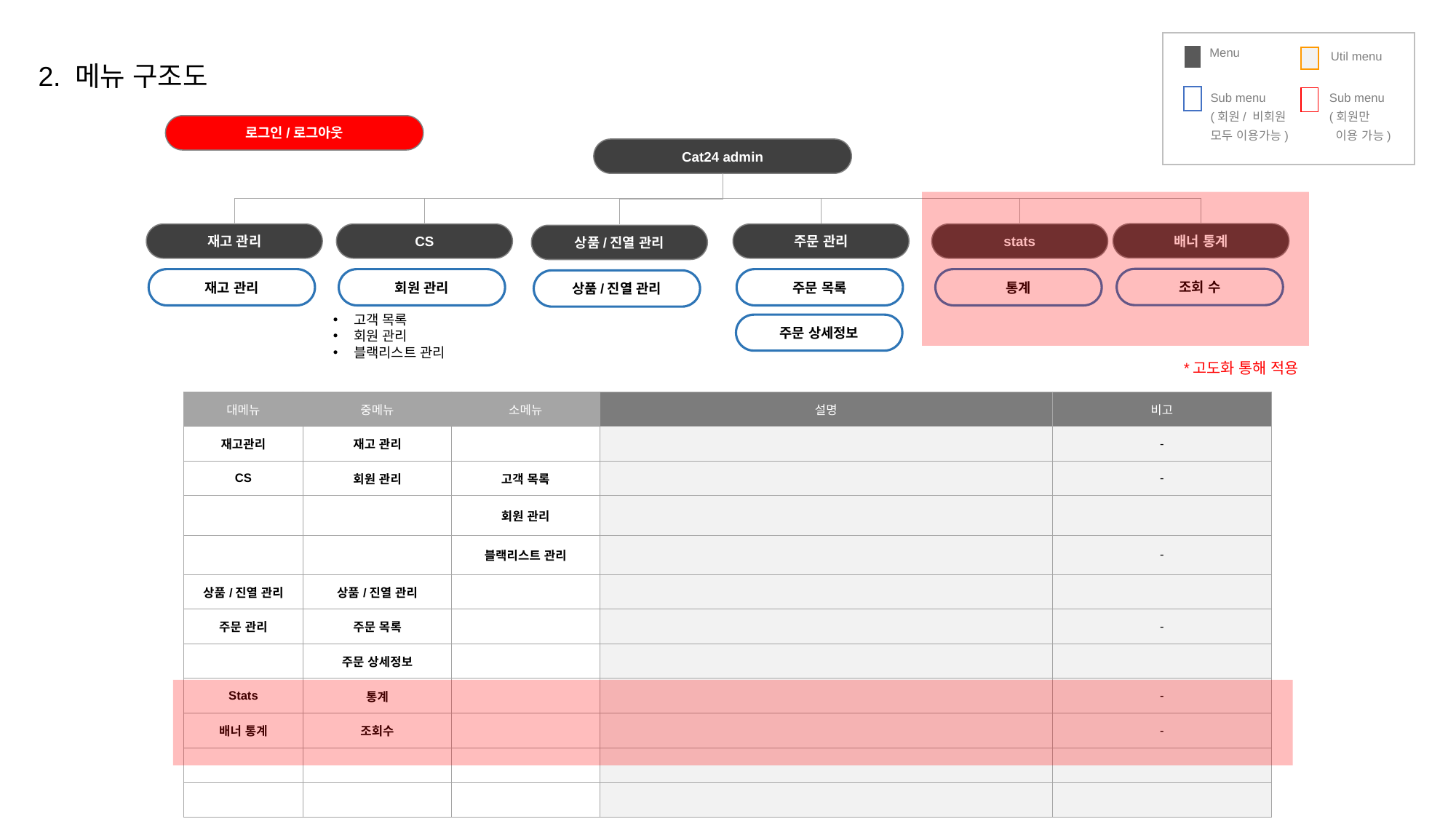

Menu
Util menu

Sub menu
(회원/ 비회원
모두 이용가능)

2. 메뉴 구조도
Sub menu
(회원만
 이용 가능)

로그인/로그아웃
Cat24 admin

배너 통계
조회 수
재고 관리
재고 관리
CS
회원 관리
주문 관리
주문 목록

stats
통계
상품/진열 관리
상품/진열 관리
고객 목록
회원 관리
블랙리스트 관리
주문 상세정보
  *고도화 통해 적용
| 대메뉴 | 중메뉴 | 소메뉴 | 설명 | 비고 |
| --- | --- | --- | --- | --- |
| 재고관리 | 재고 관리 |  |  | - |
| CS | 회원 관리 | 고객 목록 |  | - |
|  |  | 회원 관리 |  |  |
|  |  | 블랙리스트 관리 |  | - |
| 상품/진열 관리 | 상품/진열 관리 |  |  |  |
| 주문 관리 | 주문 목록 |  |  | - |
|  | 주문 상세정보 |  |  |  |
| Stats | 통계 |  |  | - |
| 배너 통계 | 조회수 |  |  | - |
|  |  |  |  |  |
|  |  |  |  |  |